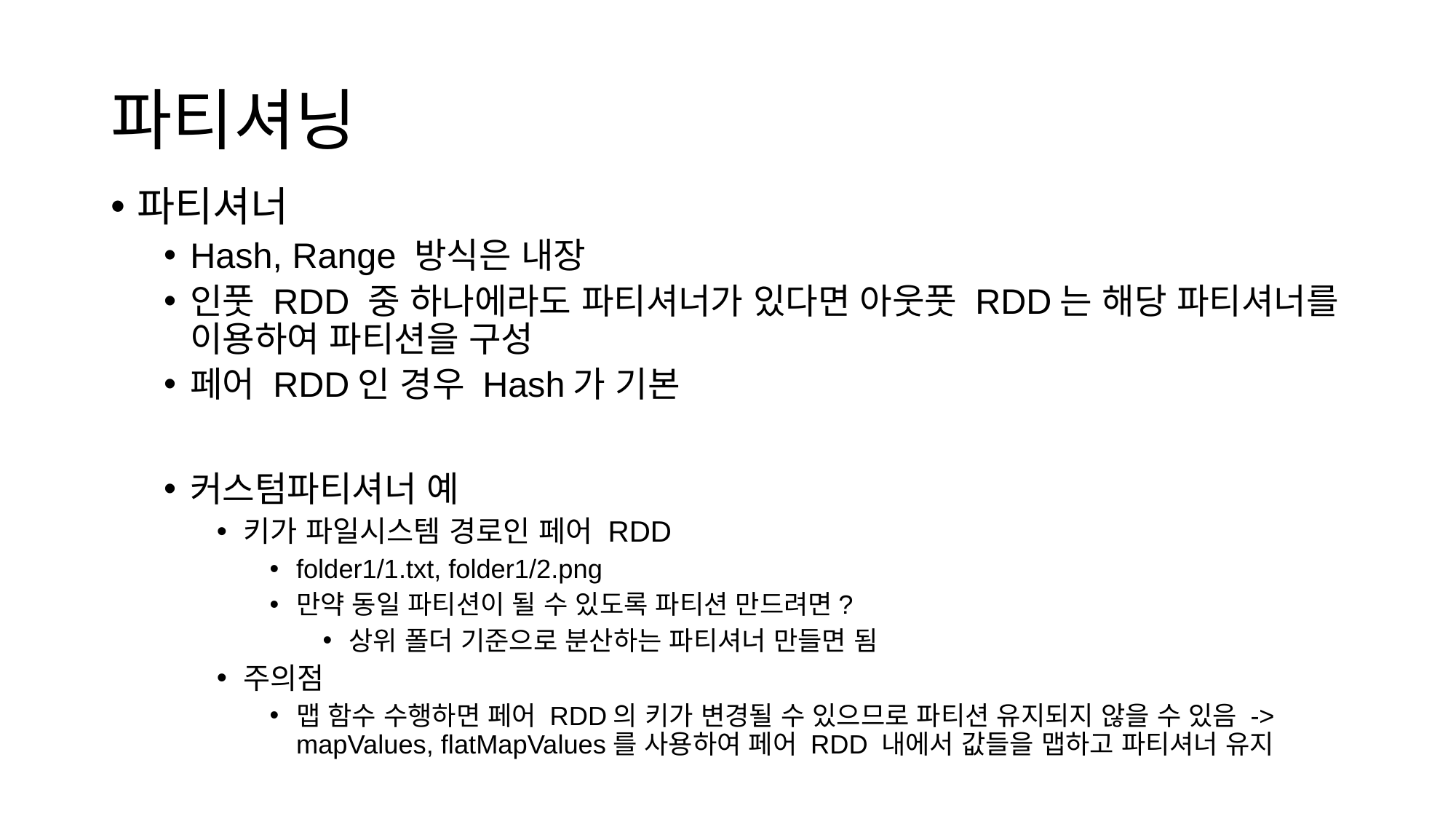

# 파티셔닝
파티셔너
Hash, Range 방식은 내장
인풋 RDD 중 하나에라도 파티셔너가 있다면 아웃풋 RDD는 해당 파티셔너를 이용하여 파티션을 구성
페어 RDD인 경우 Hash가 기본

커스텀파티셔너 예
키가 파일시스템 경로인 페어 RDD
folder1/1.txt, folder1/2.png
만약 동일 파티션이 될 수 있도록 파티션 만드려면?
상위 폴더 기준으로 분산하는 파티셔너 만들면 됨
주의점
맵 함수 수행하면 페어 RDD의 키가 변경될 수 있으므로 파티션 유지되지 않을 수 있음 -> mapValues, flatMapValues를 사용하여 페어 RDD 내에서 값들을 맵하고 파티셔너 유지